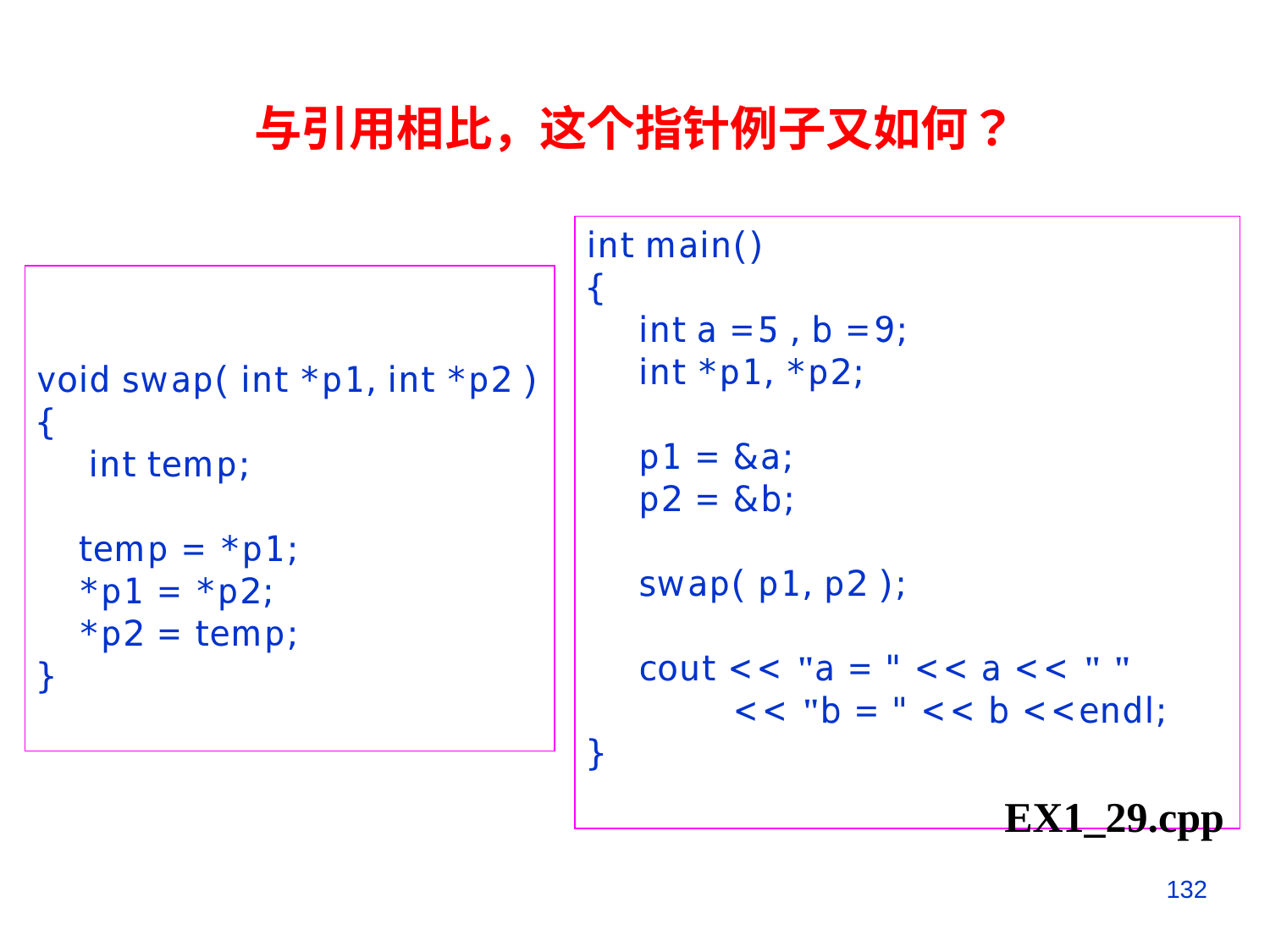

与引用相比，这个指针例子又如何？
int main()
{
     int a =5 , b =9;
     int *p1, *p2;

     p1 = &a;
     p2 = &b;

     swap( p1, p2 );

     cout << "a = " << a << " "
              << "b = " << b <<endl;
}

void swap( int *p1, int *p2 )
{
     int temp;

    temp = *p1;
    *p1 = *p2;
    *p2 = temp;
}

EX1_29.cpp
132